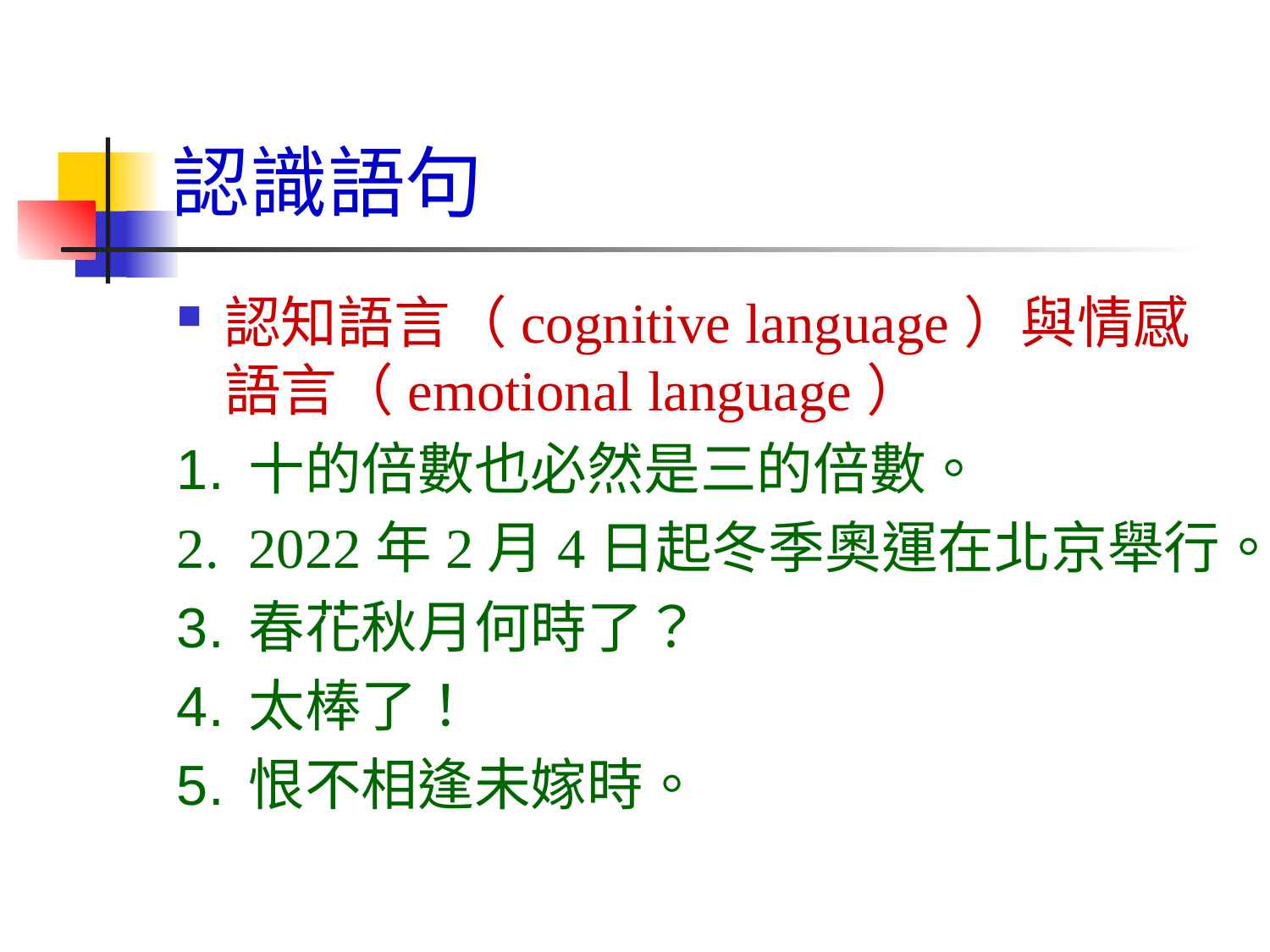

# 認識語句
認知語言（cognitive language）與情感語言（emotional language）
十的倍數也必然是三的倍數。
2022年2月4日起冬季奧運在北京舉行。
春花秋月何時了？
太棒了！
恨不相逢未嫁時。